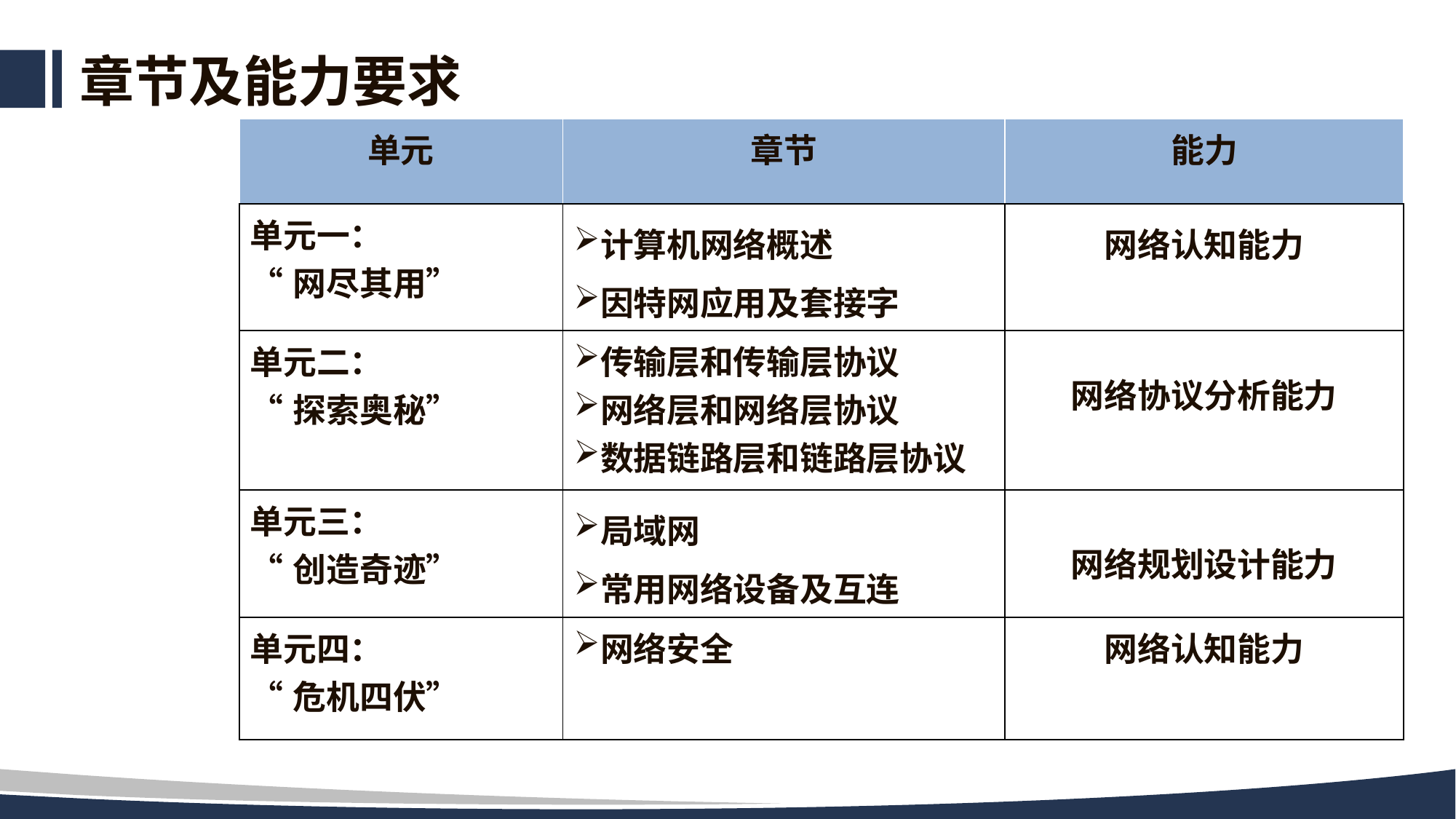

# 章节及能力要求
| 单元 | 章节 | 能力 |
| --- | --- | --- |
| 单元一： “网尽其用” | 计算机网络概述 因特网应用及套接字 | 网络认知能力 |
| 单元二： “探索奥秘” | 传输层和传输层协议 网络层和网络层协议 数据链路层和链路层协议 | 网络协议分析能力 |
| 单元三： “创造奇迹” | 局域网 常用网络设备及互连 | 网络规划设计能力 |
| 单元四： “危机四伏” | 网络安全 | 网络认知能力 |